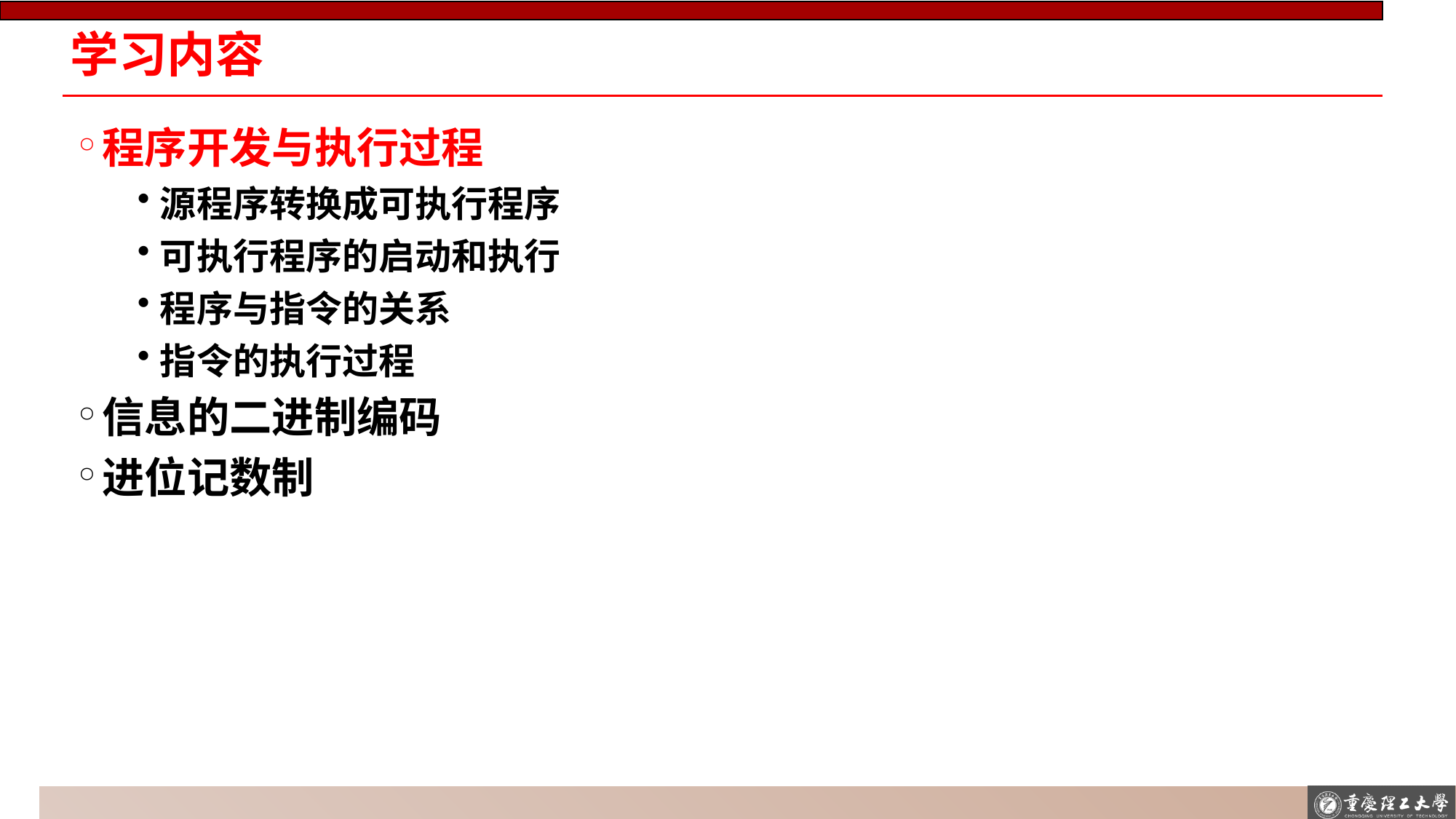

# 学习内容
程序开发与执行过程
源程序转换成可执行程序
可执行程序的启动和执行
程序与指令的关系
指令的执行过程
信息的二进制编码
进位记数制